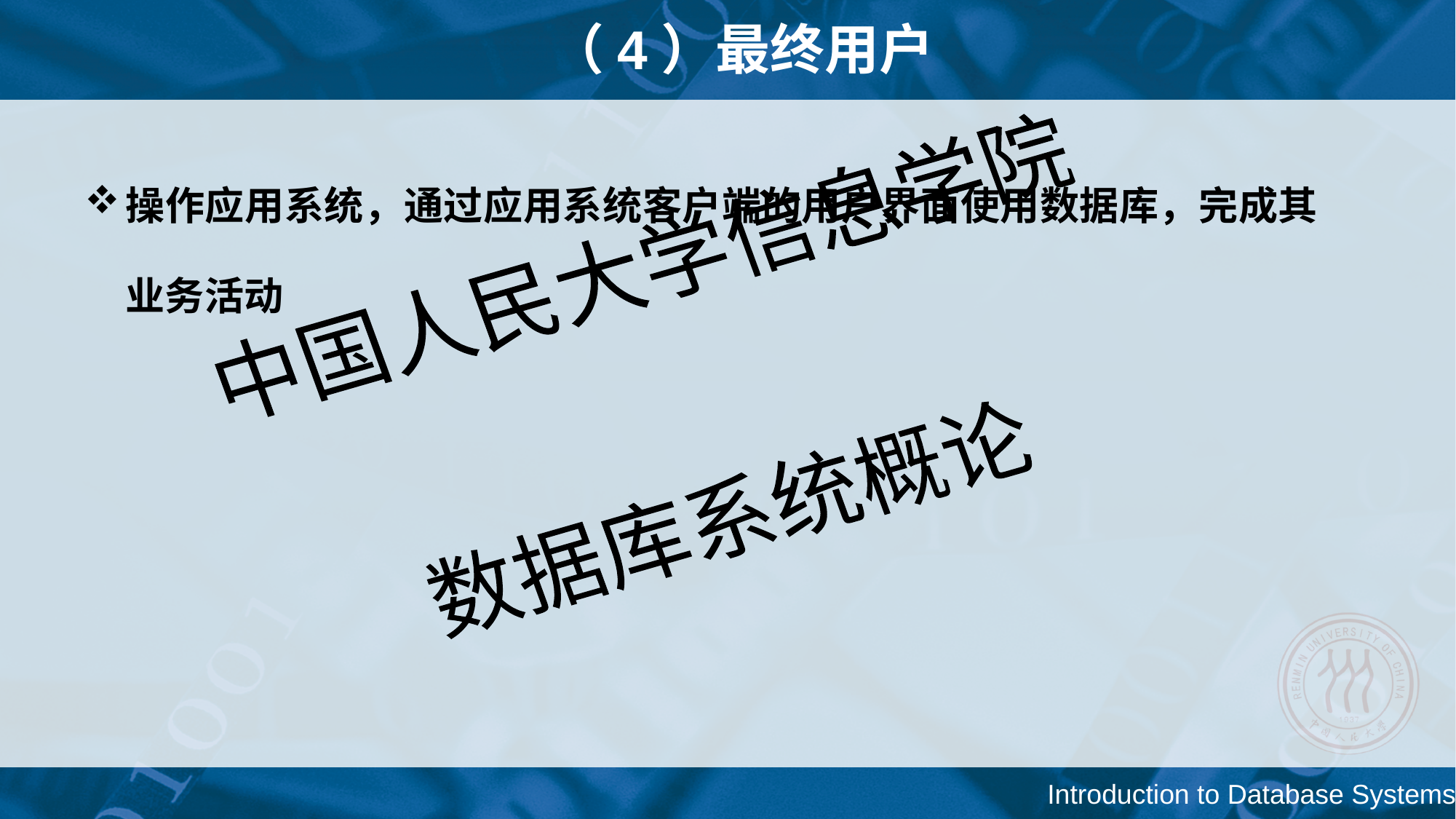

# （4）最终用户
操作应用系统，通过应用系统客户端的用户界面使用数据库，完成其业务活动